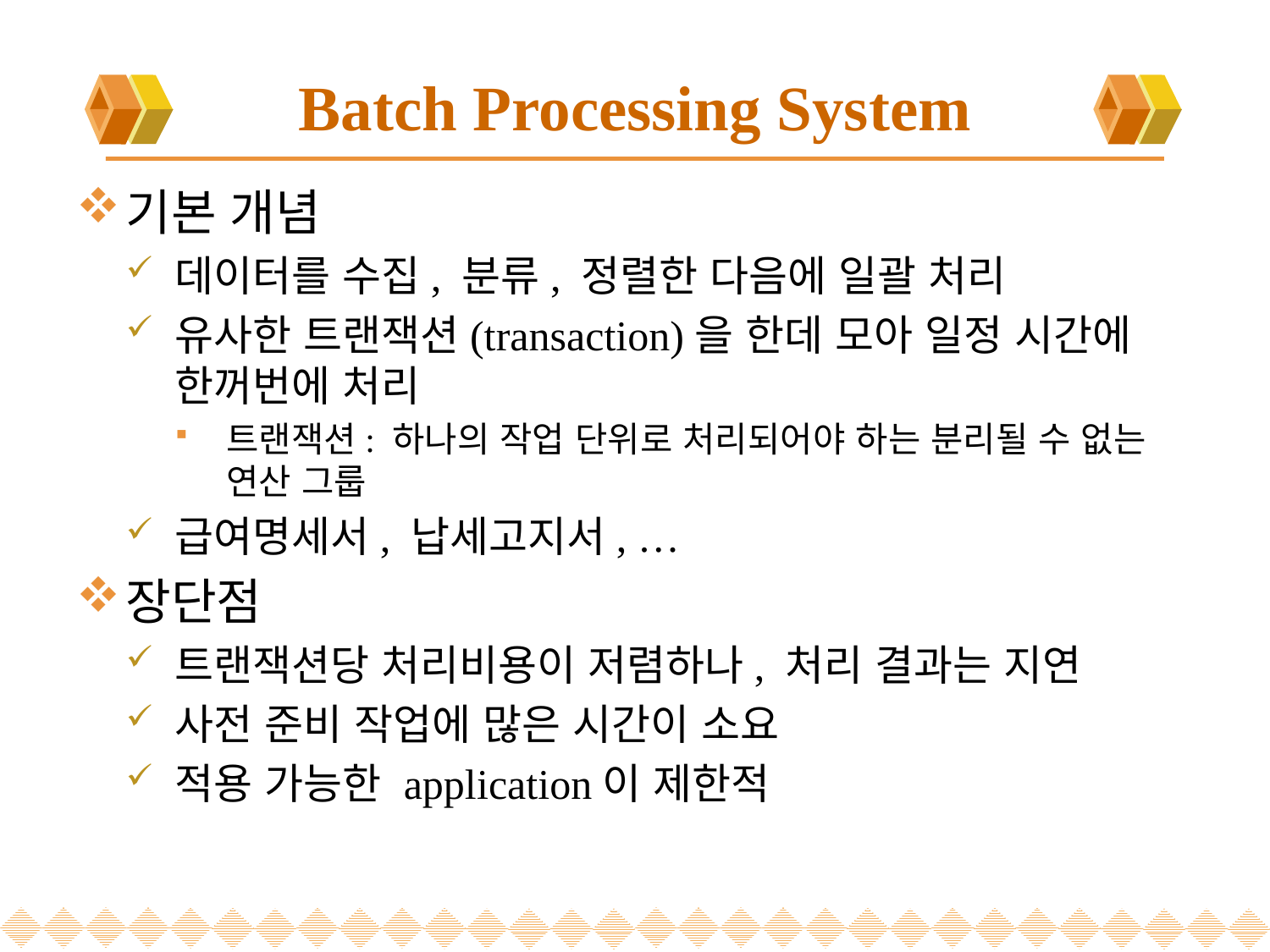

# Batch Processing System
기본 개념
데이터를 수집, 분류, 정렬한 다음에 일괄 처리
유사한 트랜잭션(transaction)을 한데 모아 일정 시간에 한꺼번에 처리
트랜잭션: 하나의 작업 단위로 처리되어야 하는 분리될 수 없는 연산 그룹
급여명세서, 납세고지서, …
장단점
트랜잭션당 처리비용이 저렴하나, 처리 결과는 지연
사전 준비 작업에 많은 시간이 소요
적용 가능한 application이 제한적